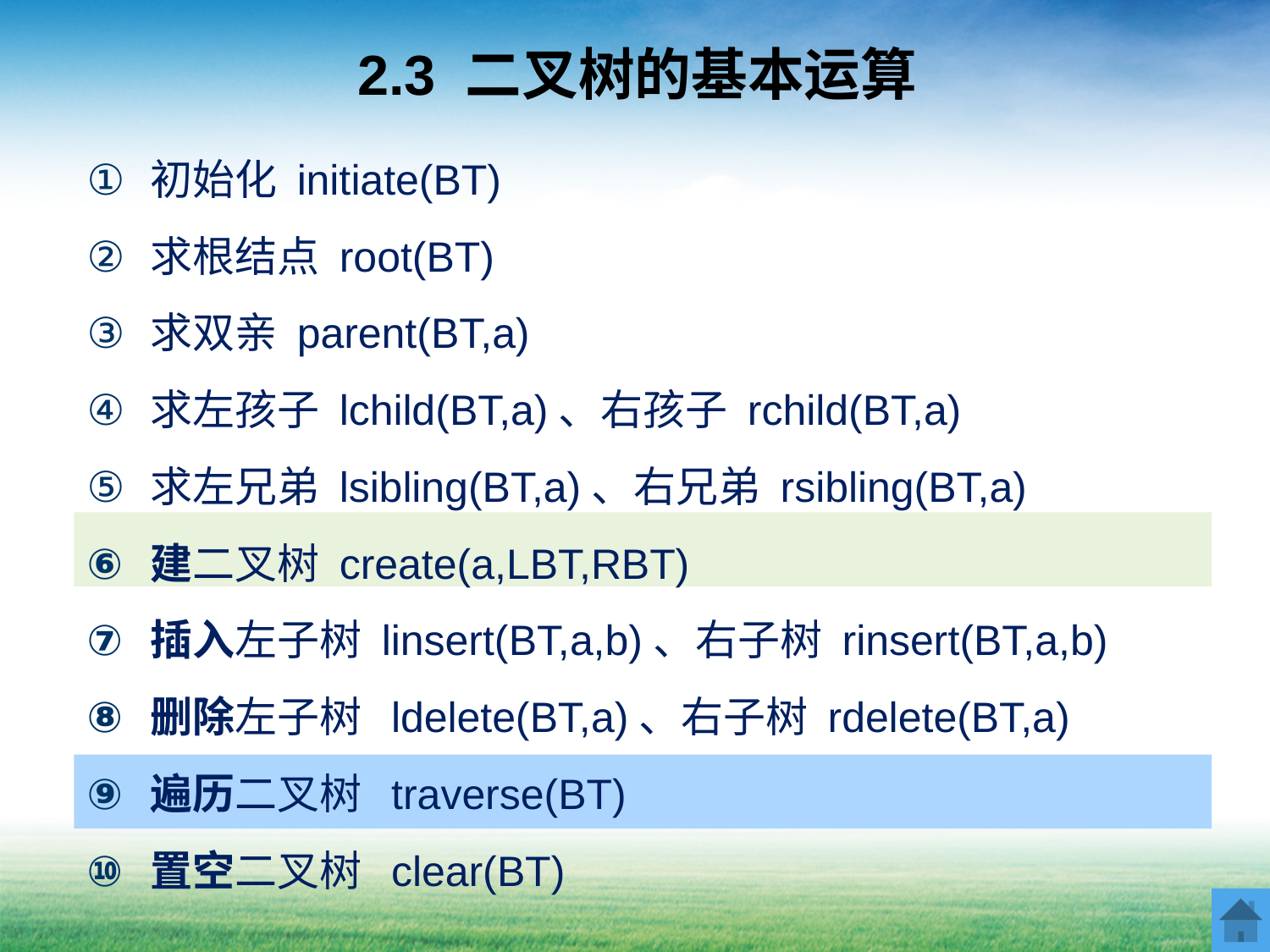

# 2.3 二叉树的基本运算
初始化 initiate(BT)
求根结点 root(BT)
求双亲 parent(BT,a)
求左孩子 lchild(BT,a)、右孩子 rchild(BT,a)
求左兄弟 lsibling(BT,a)、右兄弟 rsibling(BT,a)
建二叉树 create(a,LBT,RBT)
插入左子树 linsert(BT,a,b)、右子树 rinsert(BT,a,b)
删除左子树  ldelete(BT,a)、右子树 rdelete(BT,a)
遍历二叉树  traverse(BT)
置空二叉树  clear(BT)